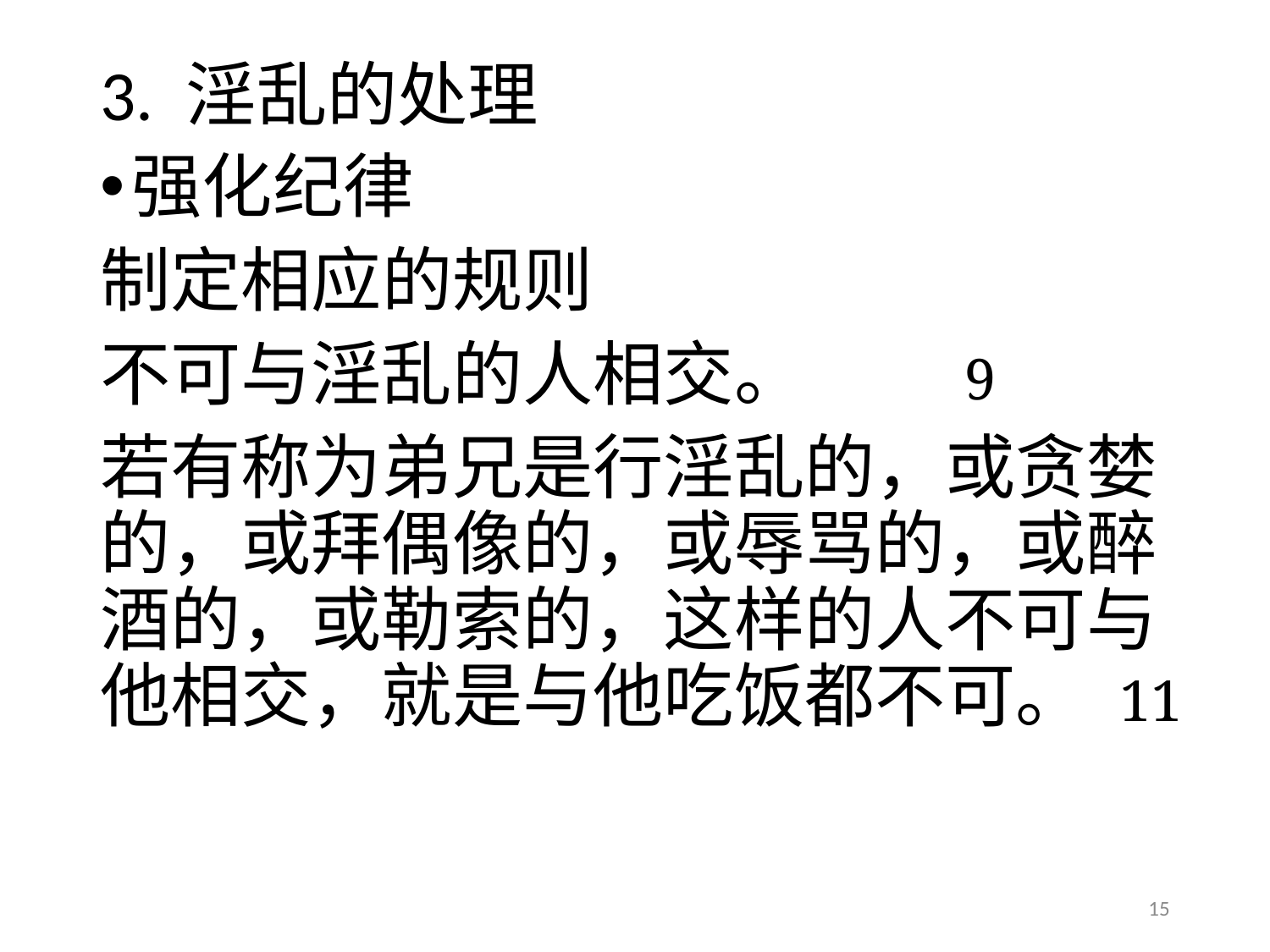

# 3. 淫乱的处理
强化纪律
制定相应的规则
不可与淫乱的人相交。         9
若有称为弟兄是行淫乱的，或贪婪的，或拜偶像的，或辱骂的，或醉酒的，或勒索的，这样的人不可与他相交，就是与他吃饭都不可。 11
15